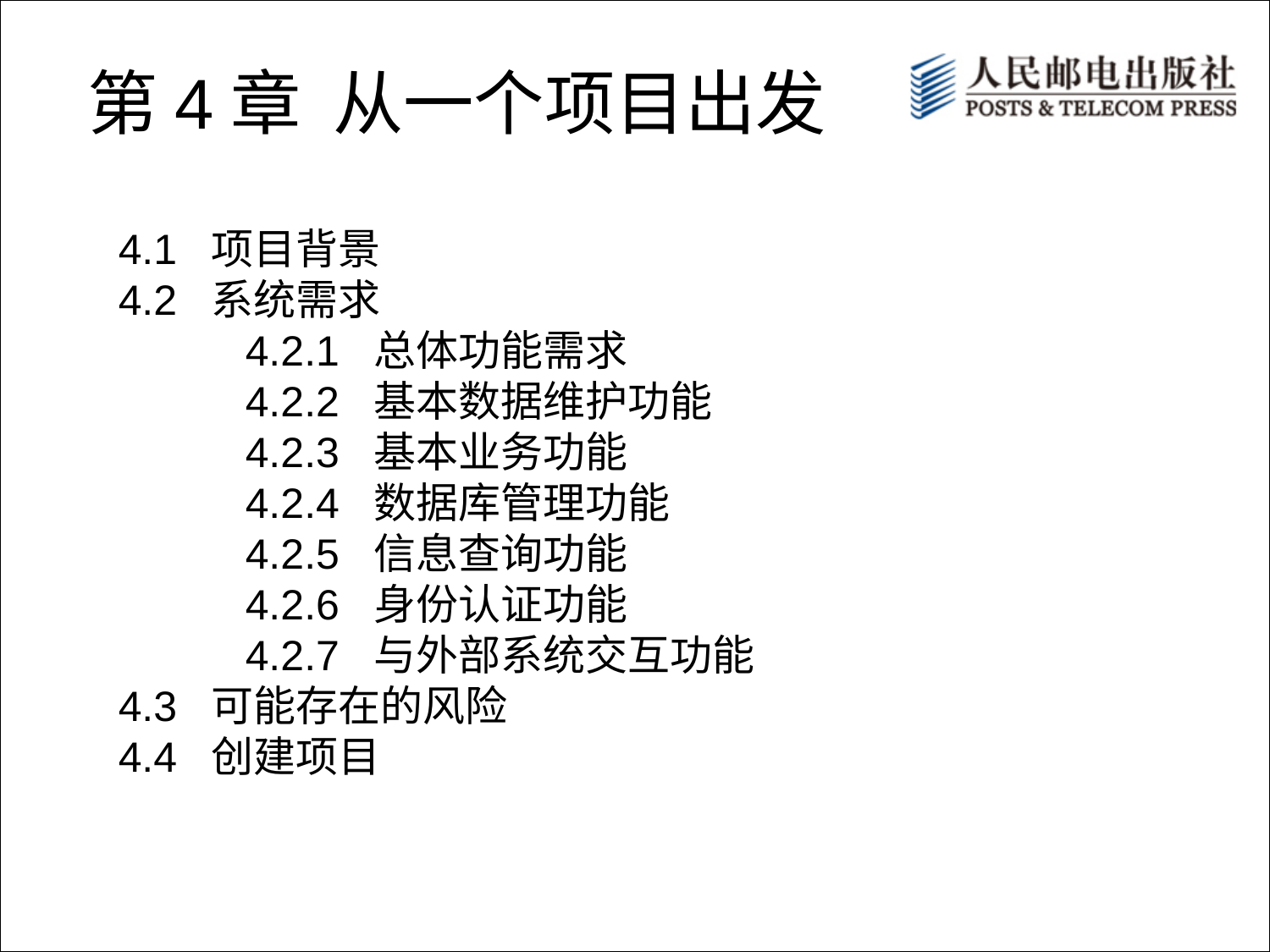

第4章  从一个项目出发
4.1  项目背景
4.2  系统需求
	4.2.1  总体功能需求
	4.2.2  基本数据维护功能
	4.2.3  基本业务功能
	4.2.4  数据库管理功能
	4.2.5  信息查询功能
	4.2.6  身份认证功能
	4.2.7  与外部系统交互功能
4.3  可能存在的风险
4.4  创建项目